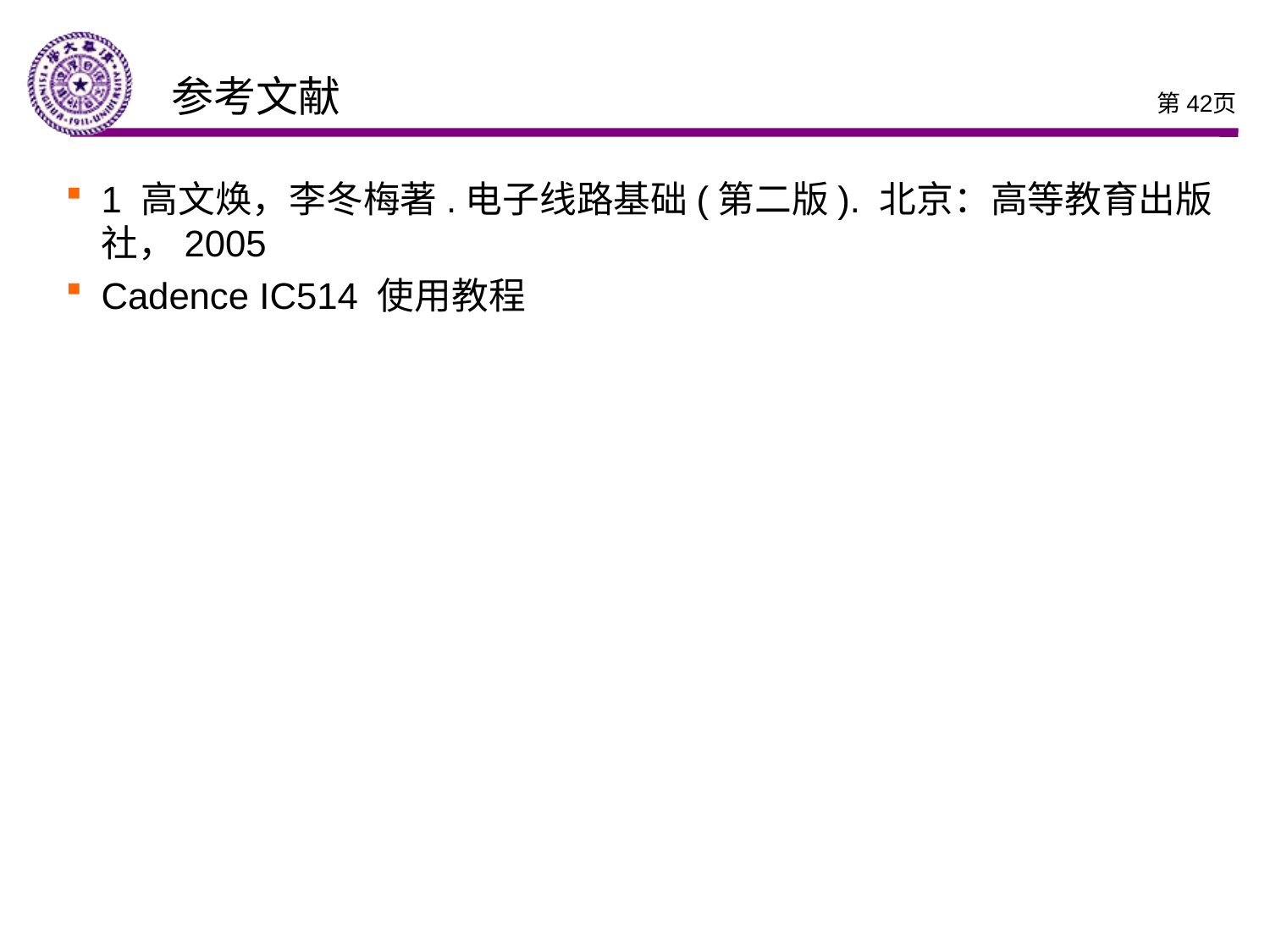

# 参考文献
第42页
1 高文焕，李冬梅著.电子线路基础(第二版). 北京：高等教育出版社，2005
Cadence IC514 使用教程